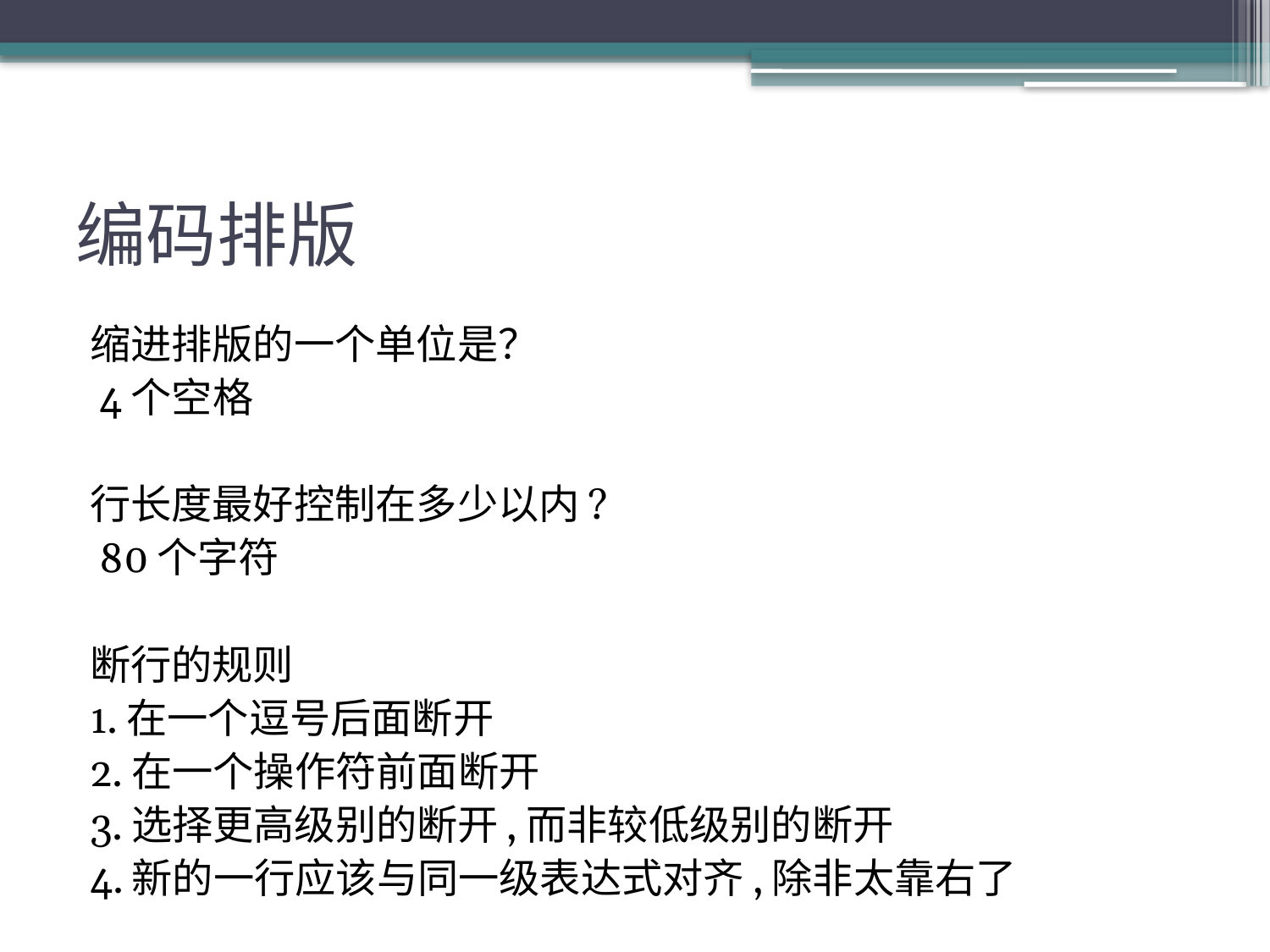

# 编码排版
缩进排版的一个单位是？
 4个空格

行长度最好控制在多少以内?
 80个字符

断行的规则
1.在一个逗号后面断开
2.在一个操作符前面断开
3.选择更高级别的断开,而非较低级别的断开
4.新的一行应该与同一级表达式对齐,除非太靠右了